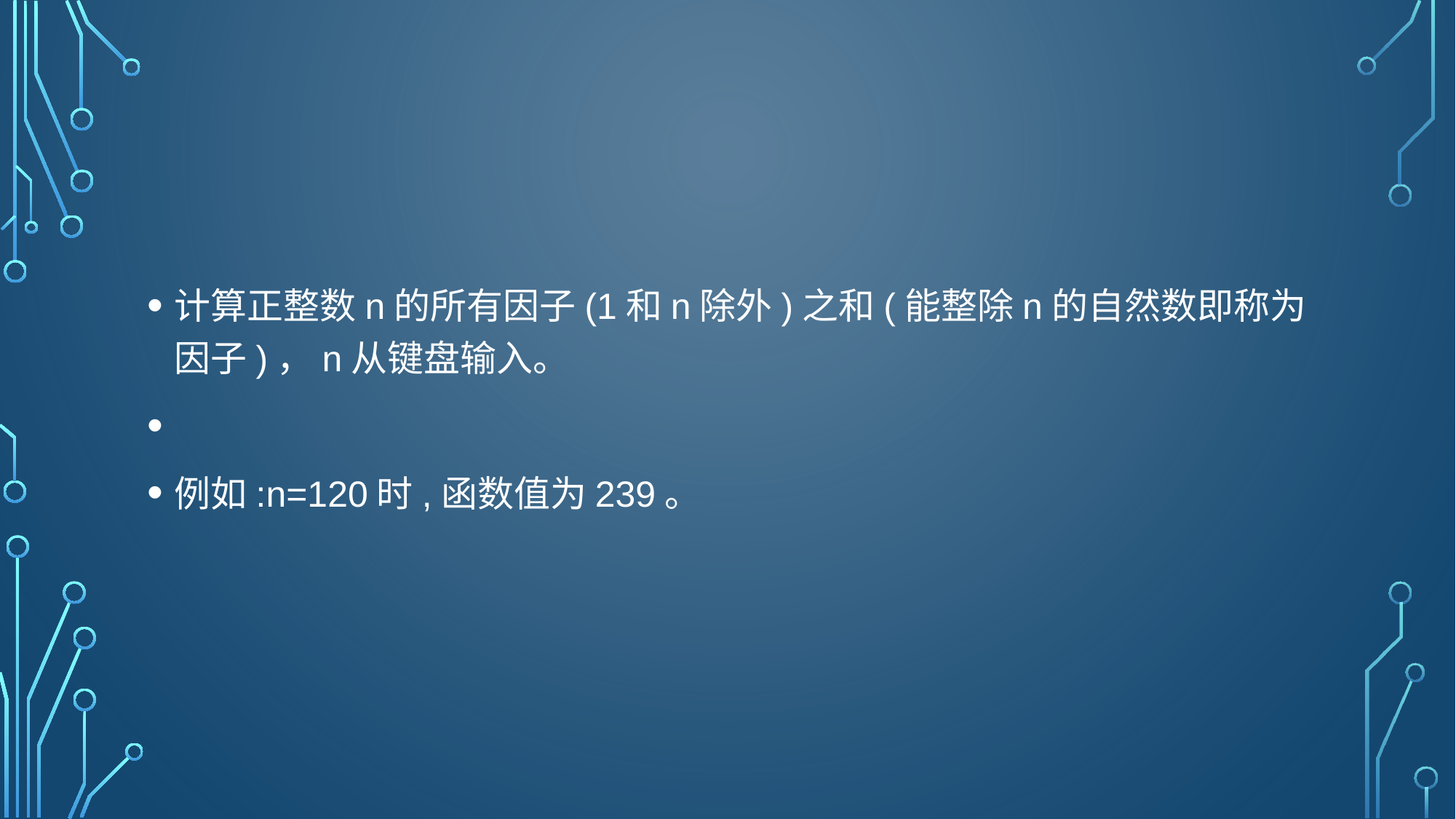

#
计算正整数n的所有因子(1和n除外)之和(能整除n的自然数即称为因子)，n从键盘输入。

例如:n=120时,函数值为239。